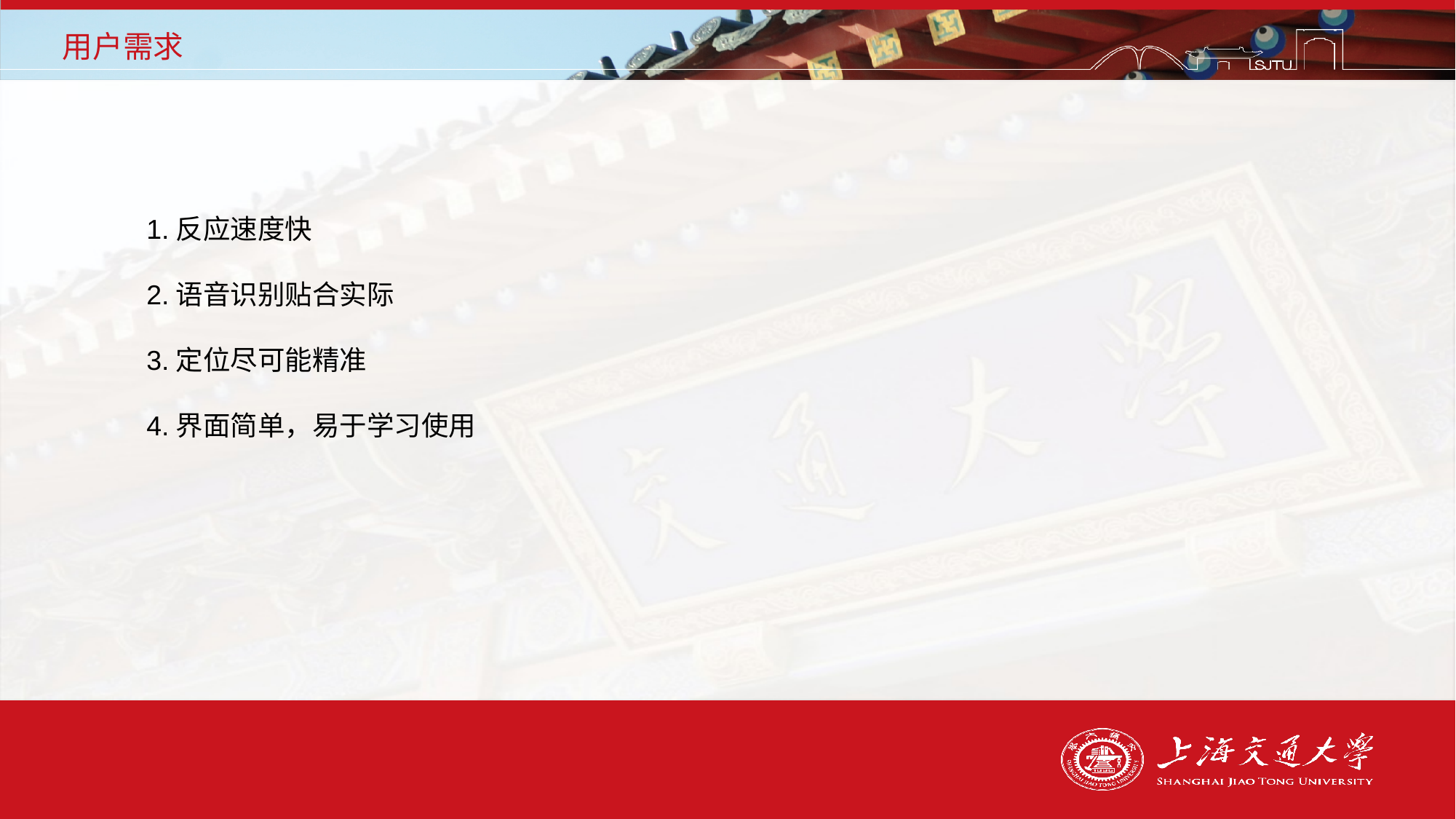

# 用户需求
1.反应速度快

2.语音识别贴合实际

3.定位尽可能精准

4.界面简单，易于学习使用